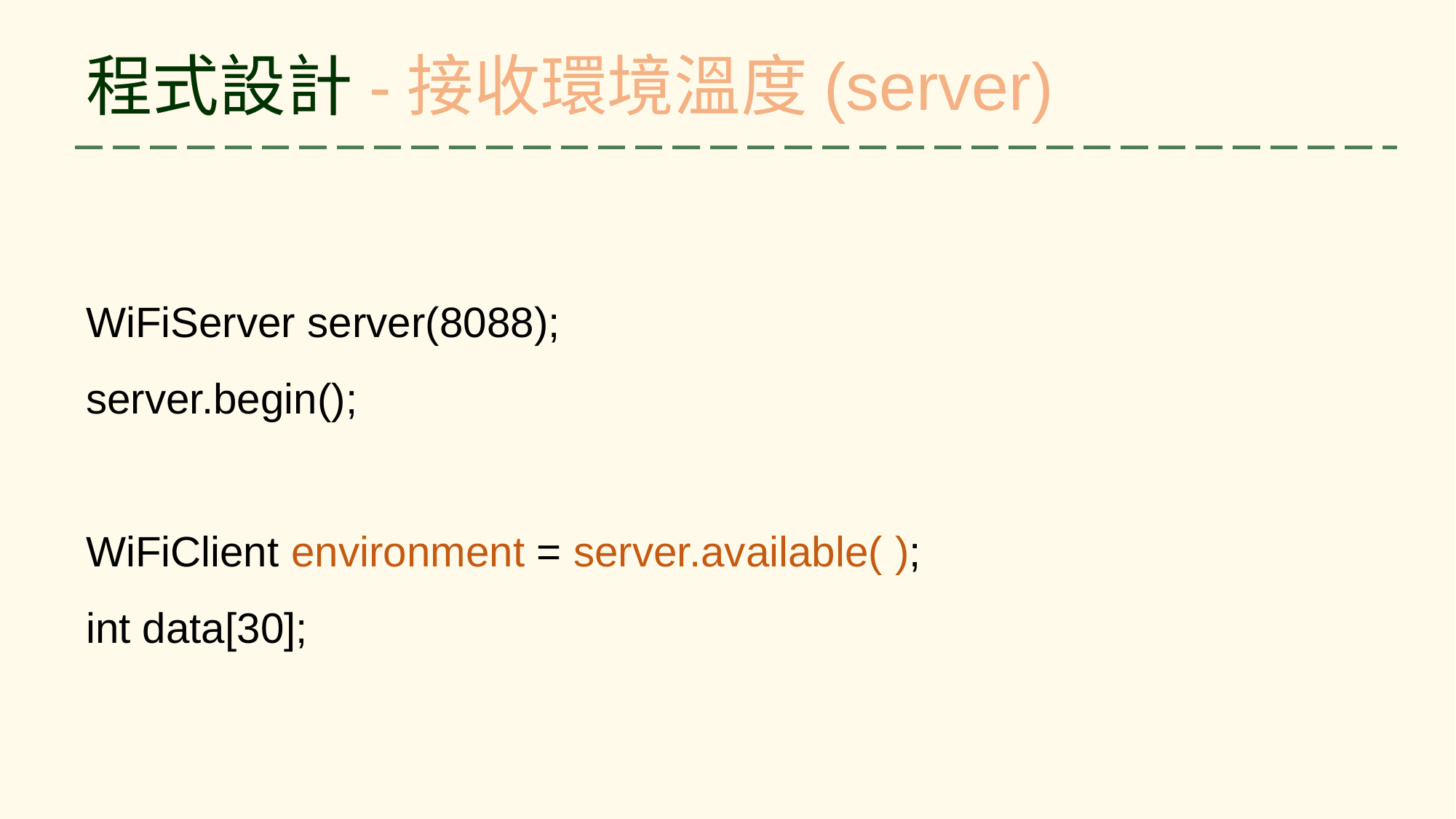

程式設計-接收環境溫度(server)
WiFiServer server(8088);
server.begin();

WiFiClient environment = server.available( );
int data[30];